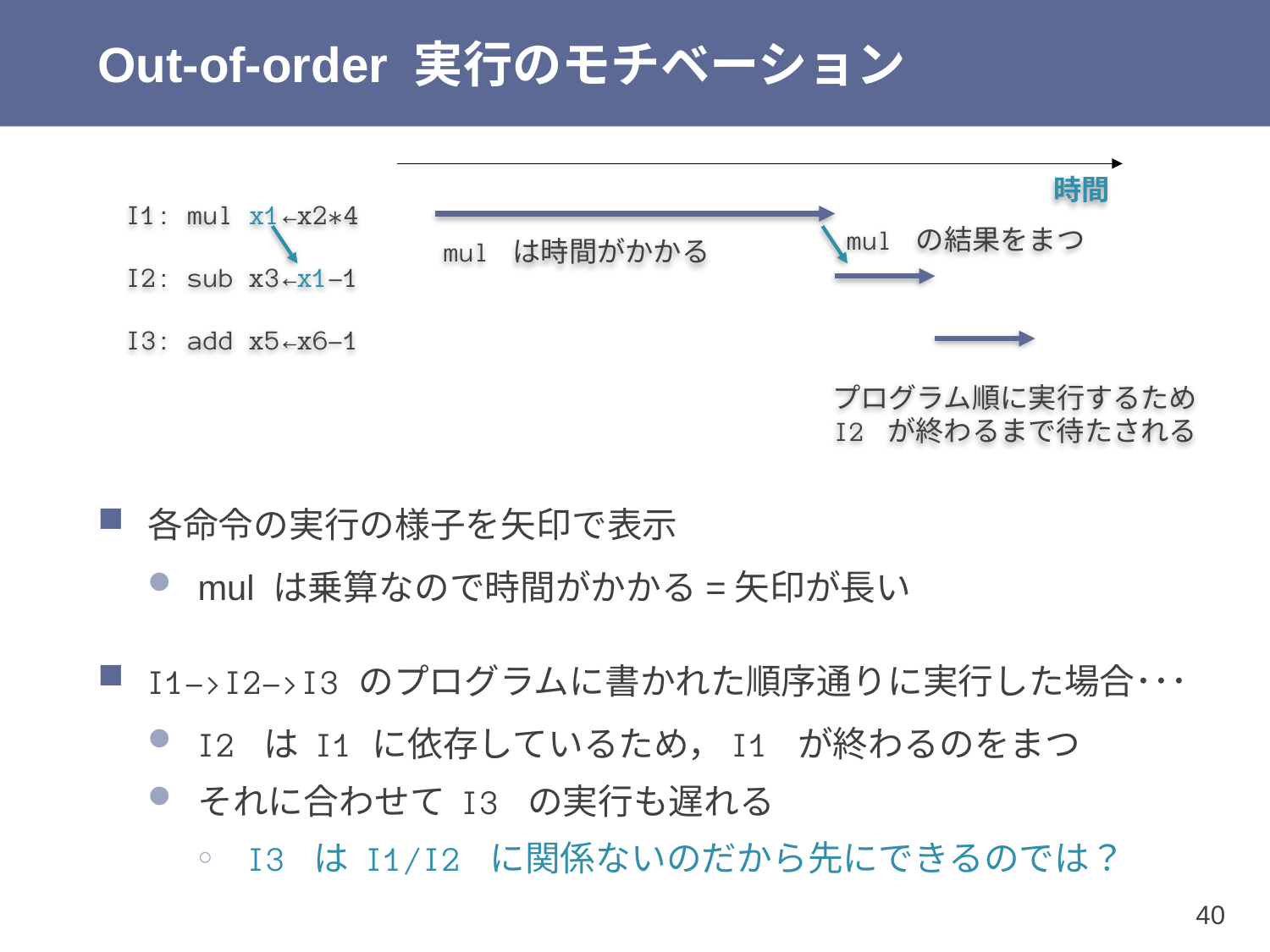

# Out-of-order 実行のモチベーション
時間
I1: mul x1←x2*4
mul の結果をまつ
mul は時間がかかる
I2: sub x3←x1-1
I3: add x5←x6-1
プログラム順に実行するため
I2 が終わるまで待たされる
各命令の実行の様子を矢印で表示
mul は乗算なので時間がかかる=矢印が長い
I1->I2->I3 のプログラムに書かれた順序通りに実行した場合･･･
I2 は I1 に依存しているため，I1 が終わるのをまつ
それに合わせて I3 の実行も遅れる
I3 は I1/I2 に関係ないのだから先にできるのでは？